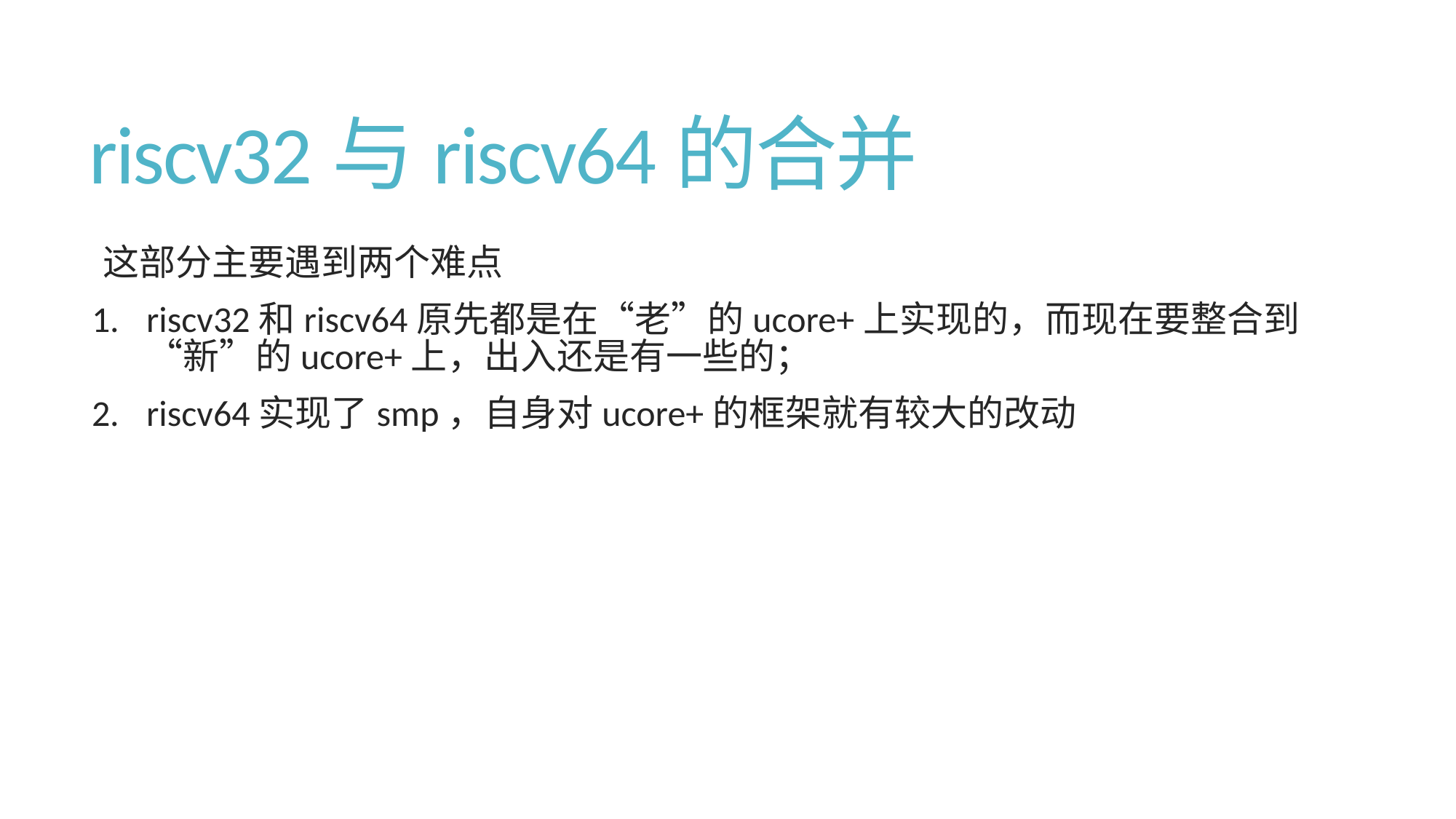

# riscv32与riscv64的合并
这部分主要遇到两个难点
riscv32和riscv64原先都是在“老”的ucore+上实现的，而现在要整合到“新”的ucore+上，出入还是有一些的；
riscv64实现了smp，自身对ucore+的框架就有较大的改动